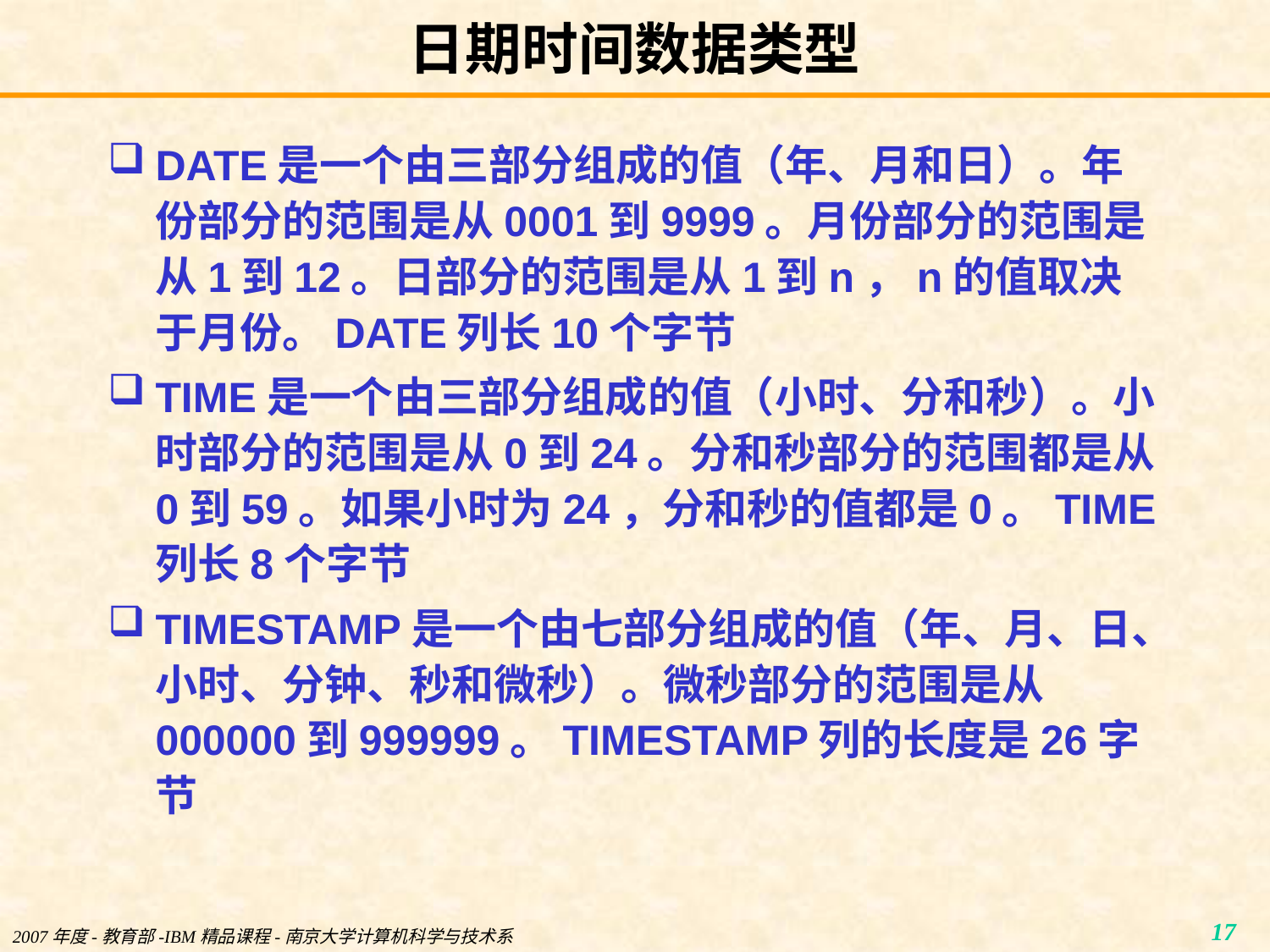

# 日期时间数据类型
DATE是一个由三部分组成的值（年、月和日）。年份部分的范围是从0001到9999。月份部分的范围是从1到12。日部分的范围是从1到n，n的值取决于月份。DATE列长10个字节
TIME是一个由三部分组成的值（小时、分和秒）。小时部分的范围是从0到24。分和秒部分的范围都是从0到59。如果小时为24，分和秒的值都是0。TIME列长8个字节
TIMESTAMP是一个由七部分组成的值（年、月、日、小时、分钟、秒和微秒）。微秒部分的范围是从000000到999999。TIMESTAMP列的长度是26字节
17
2007年度-教育部-IBM精品课程-南京大学计算机科学与技术系